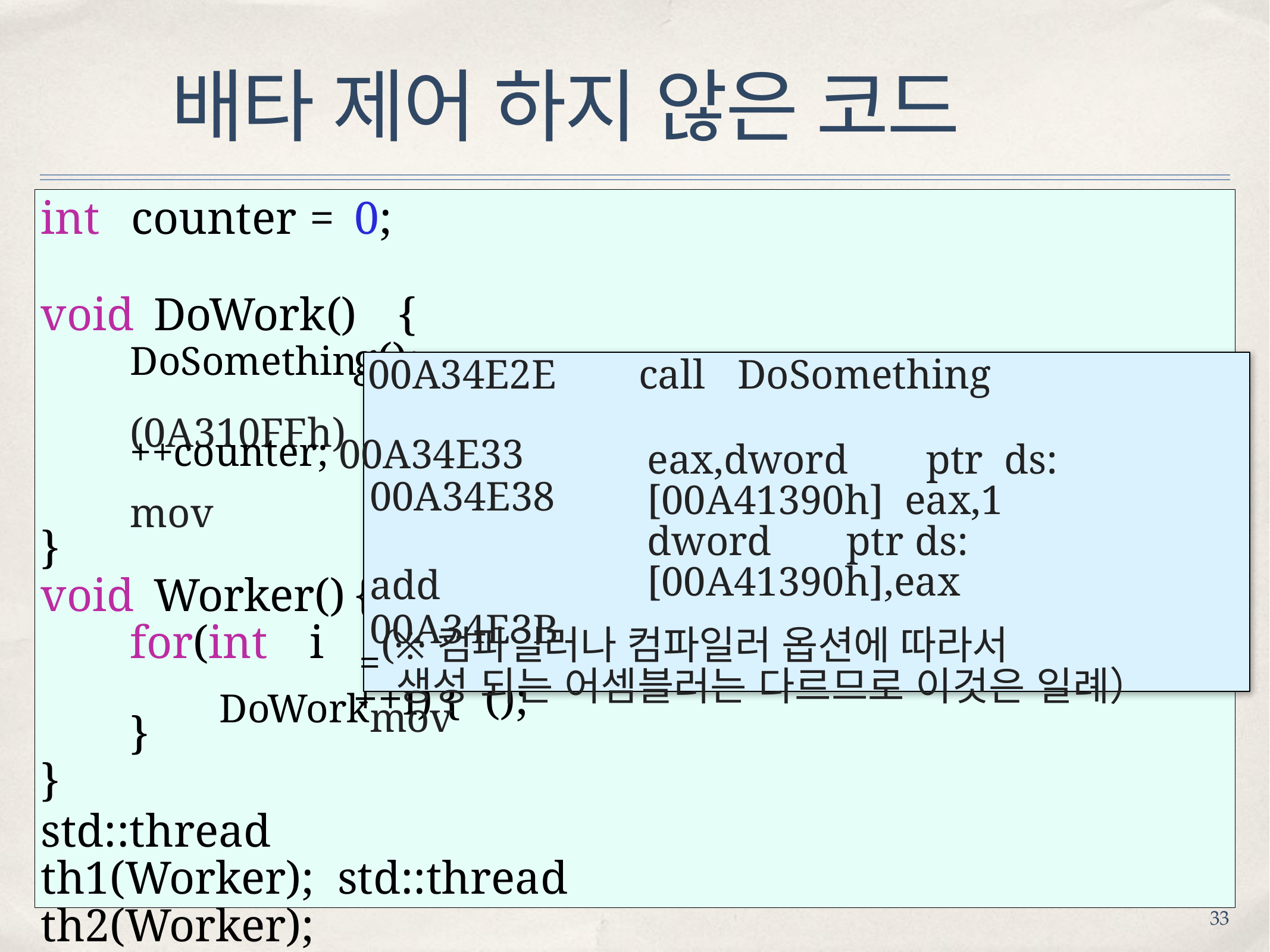

# 배타 제어 하지 않은 코드

int	counter	=	0;

void	DoWork()	{
DoSomethin 00A34E2E	call	DoSomething	(0A310FFh)
g();

0;	i	<	1000;	++i)	{  ();

++counter; 00A34E33	mov
eax,dword	ptr	ds:[00A41390h]  eax,1
dword	ptr	ds:[00A41390h],eax
00A34E38	add
00A34E3B	mov
}
void	Worker()	{
=(※컴파일러나 컴파일러 옵션에 따라서
for(int	i
DoWork 생성 되는 어셈블러는 다르므로 이것은 일례）
}
}
std::thread	th1(Worker);  std::thread	th2(Worker);
33